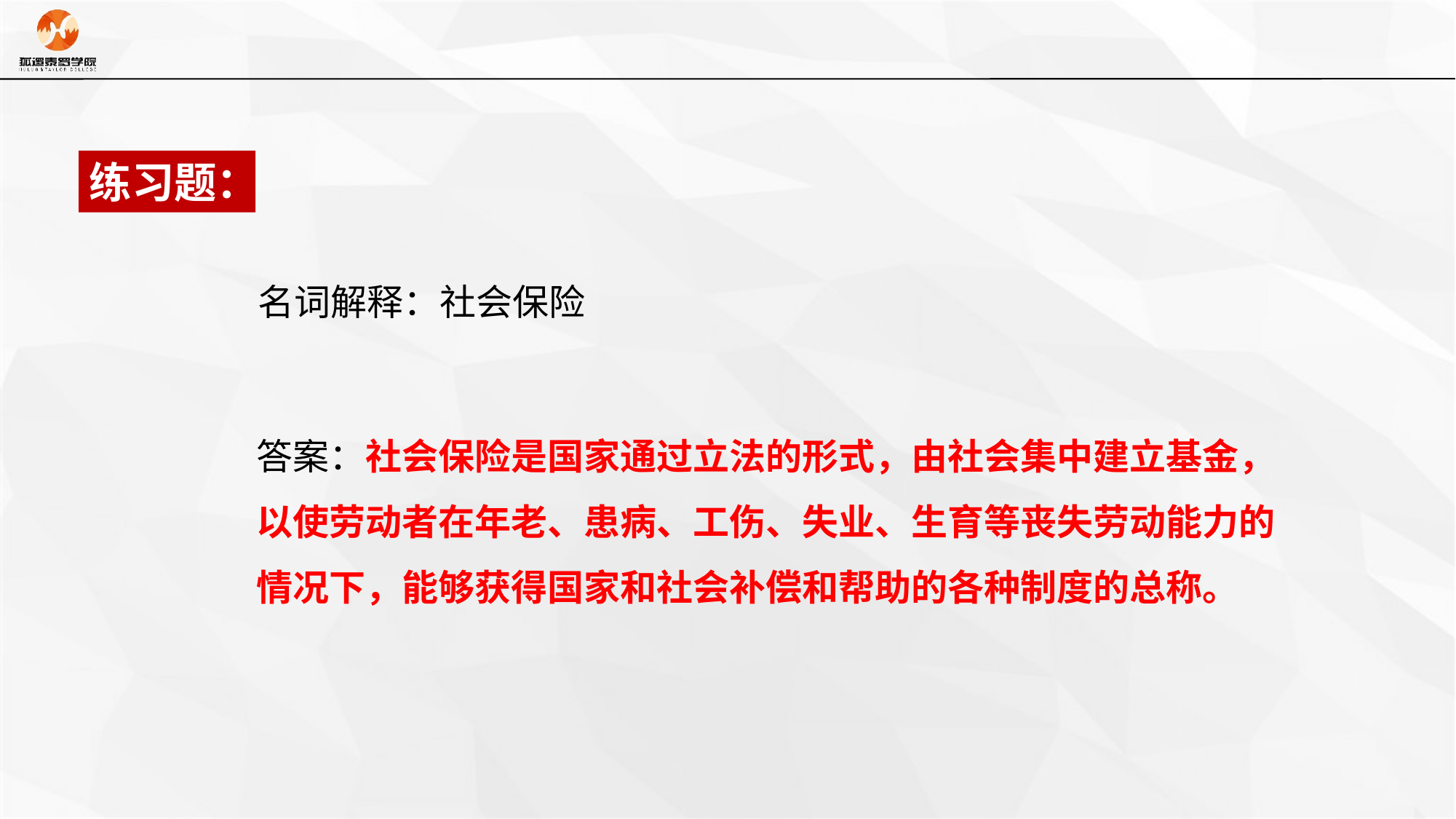

练习题：
名词解释：社会保险
答案：社会保险是国家通过立法的形式，由社会集中建立基金，以使劳动者在年老、患病、工伤、失业、生育等丧失劳动能力的情况下，能够获得国家和社会补偿和帮助的各种制度的总称。